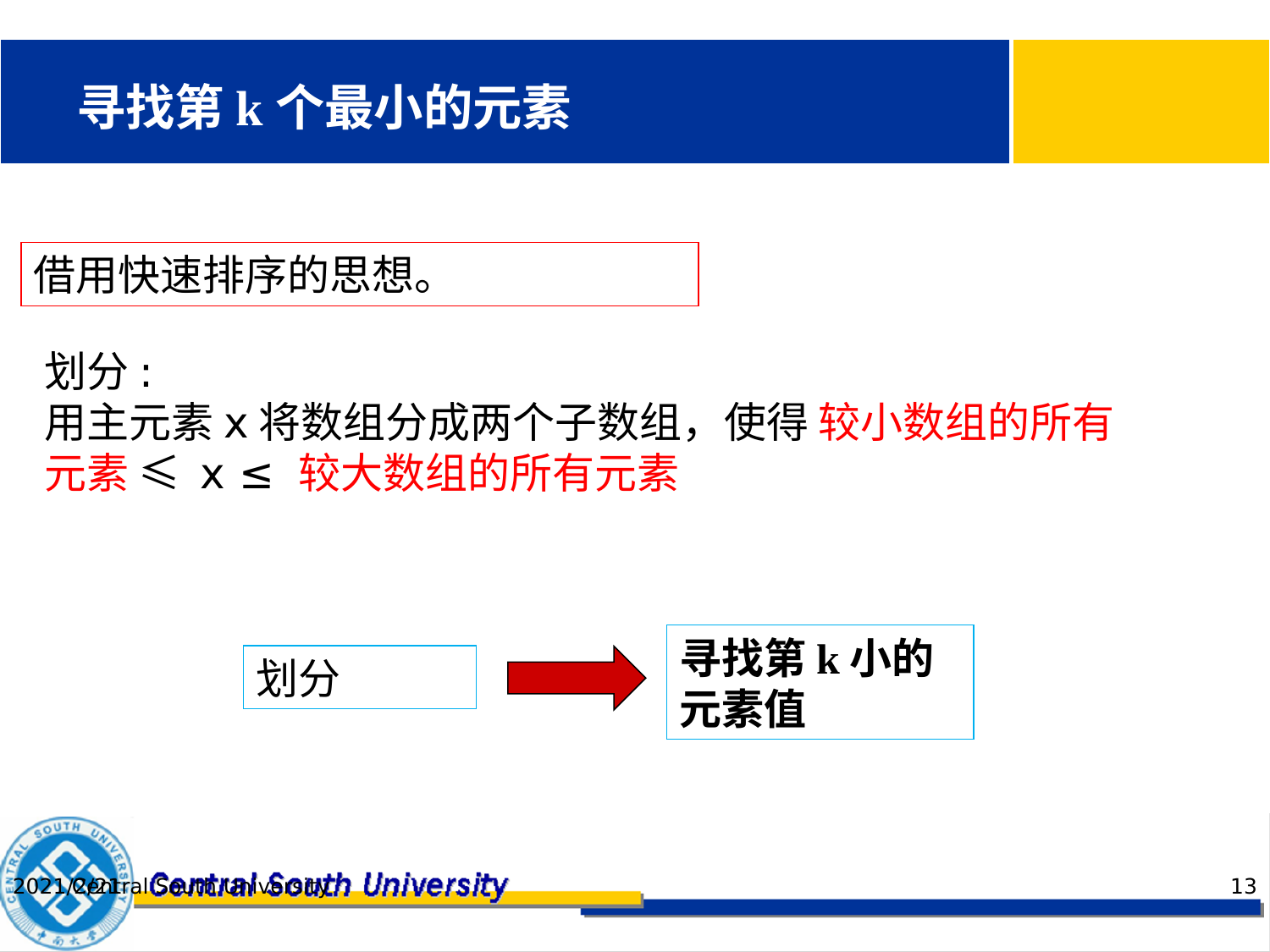

# 寻找第k个最小的元素
借用快速排序的思想。
划分:
用主元素x将数组分成两个子数组，使得 较小数组的所有元素 ≤ x ≤ 较大数组的所有元素
寻找第k小的元素值
划分

Central South University
2021/2/21
13